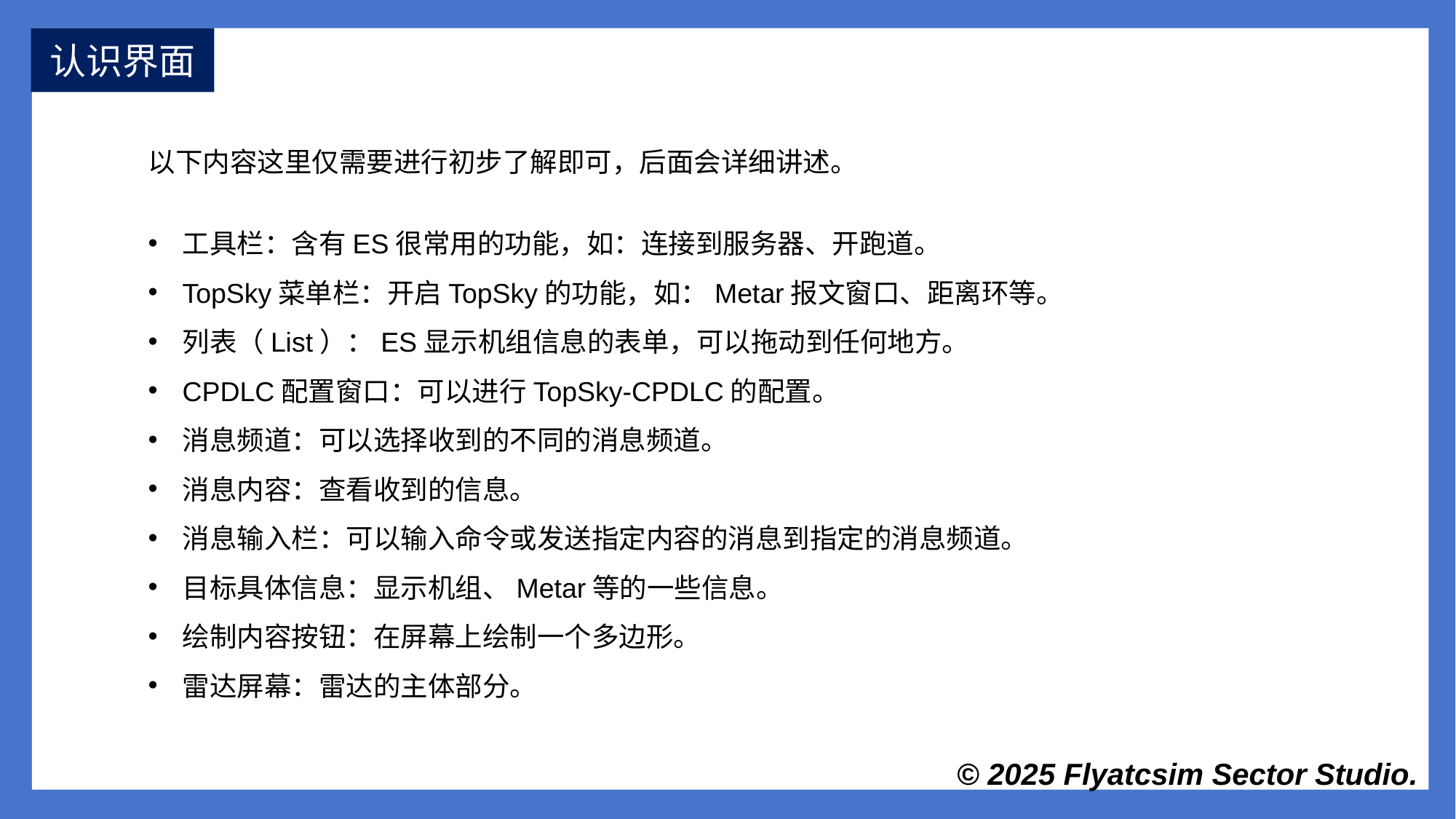

认识界面
以下内容这里仅需要进行初步了解即可，后面会详细讲述。

工具栏：含有ES很常用的功能，如：连接到服务器、开跑道。
TopSky菜单栏：开启TopSky的功能，如：Metar报文窗口、距离环等。
列表（List）：ES显示机组信息的表单，可以拖动到任何地方。
CPDLC配置窗口：可以进行TopSky-CPDLC的配置。
消息频道：可以选择收到的不同的消息频道。
消息内容：查看收到的信息。
消息输入栏：可以输入命令或发送指定内容的消息到指定的消息频道。
目标具体信息：显示机组、Metar等的一些信息。
绘制内容按钮：在屏幕上绘制一个多边形。
雷达屏幕：雷达的主体部分。